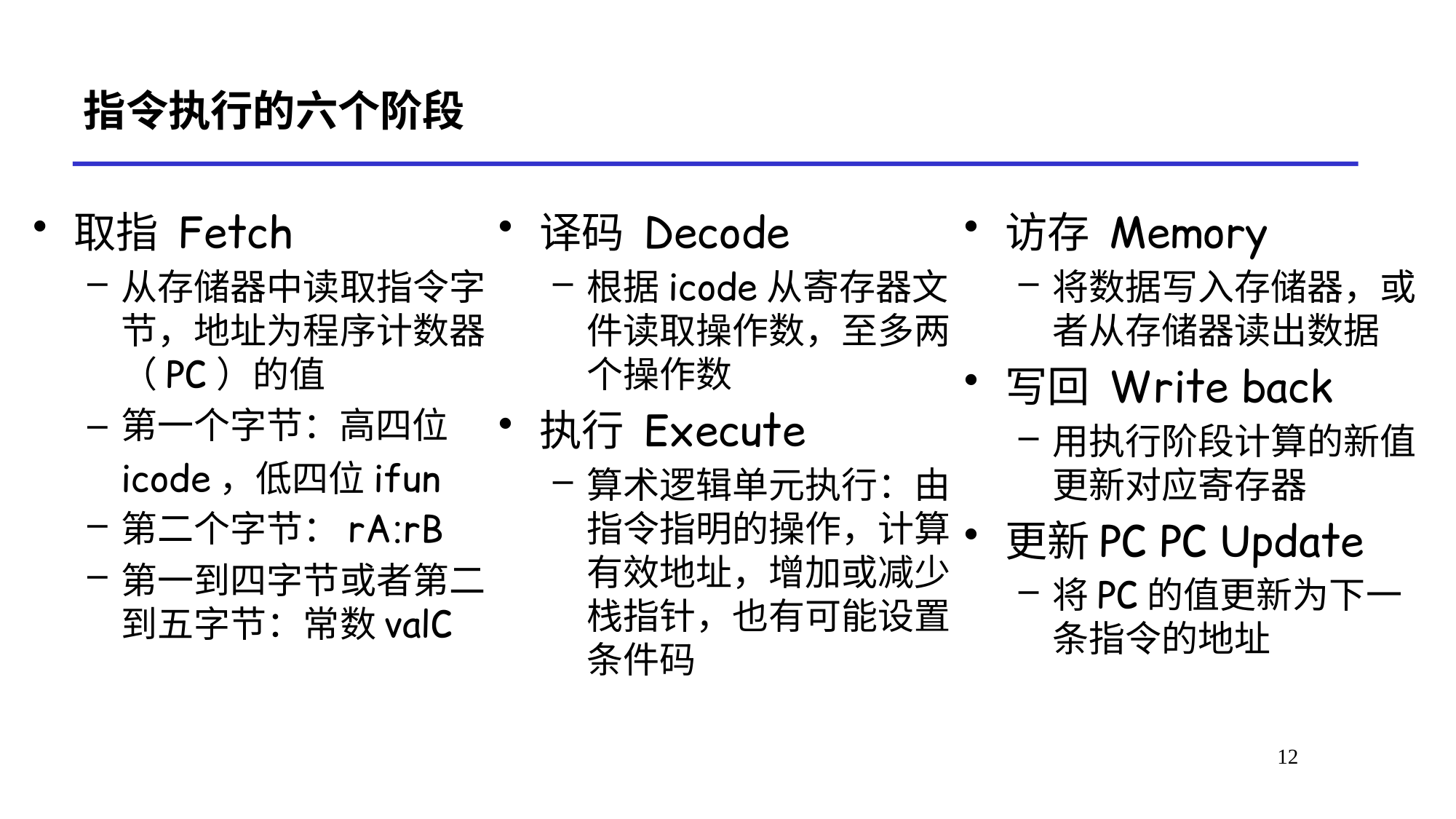

# 指令执行的六个阶段
取指 Fetch
从存储器中读取指令字节，地址为程序计数器（PC）的值
第一个字节：高四位icode，低四位ifun
第二个字节：rA:rB
第一到四字节或者第二到五字节：常数valC
译码 Decode
根据icode从寄存器文件读取操作数，至多两个操作数
执行 Execute
算术逻辑单元执行：由指令指明的操作，计算有效地址，增加或减少栈指针，也有可能设置条件码

访存 Memory
将数据写入存储器，或者从存储器读出数据
写回 Write back
用执行阶段计算的新值更新对应寄存器
更新PC PC Update
将PC的值更新为下一条指令的地址
12